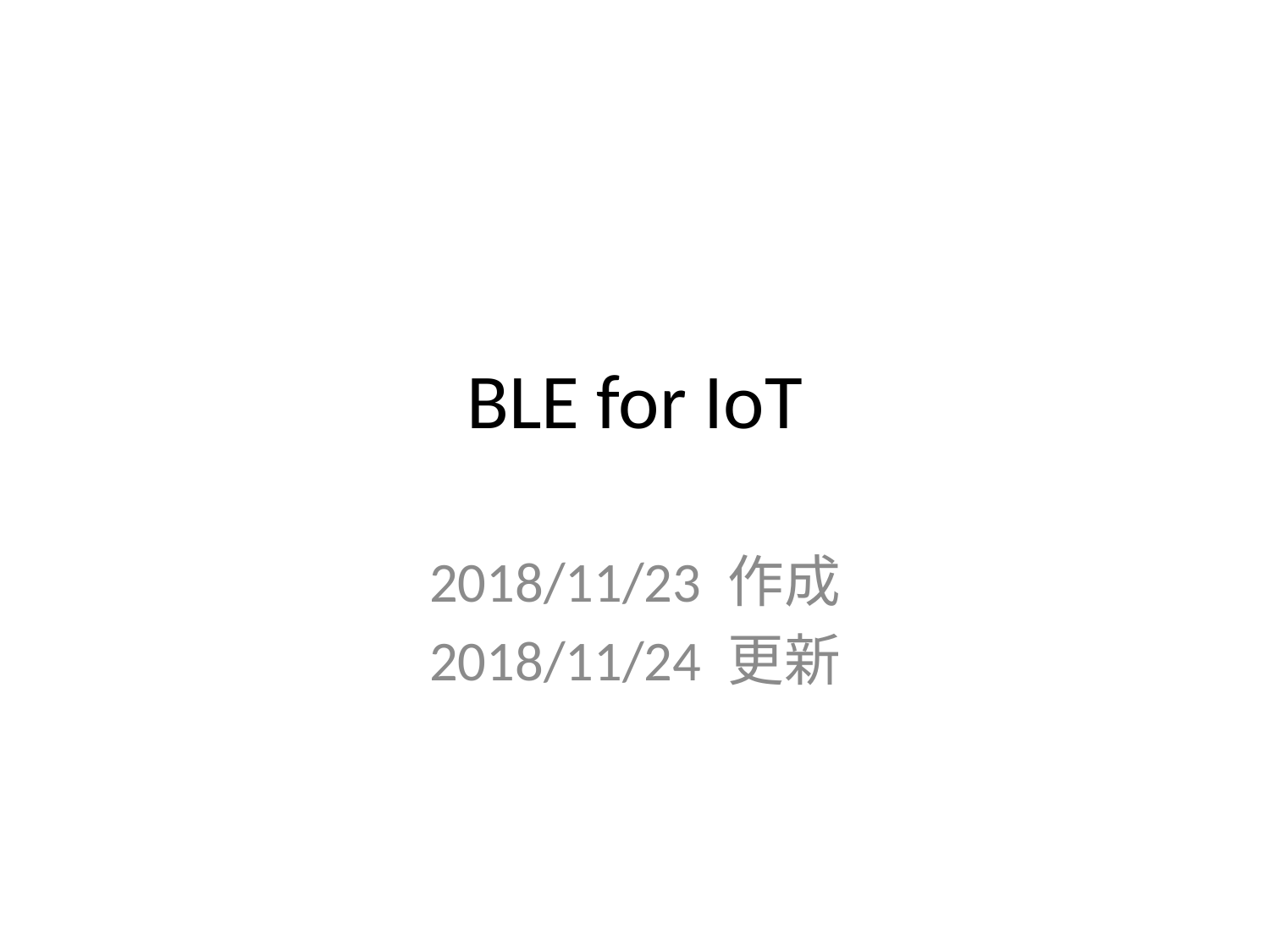

# BLE for IoT
2018/11/23 作成
2018/11/24 更新